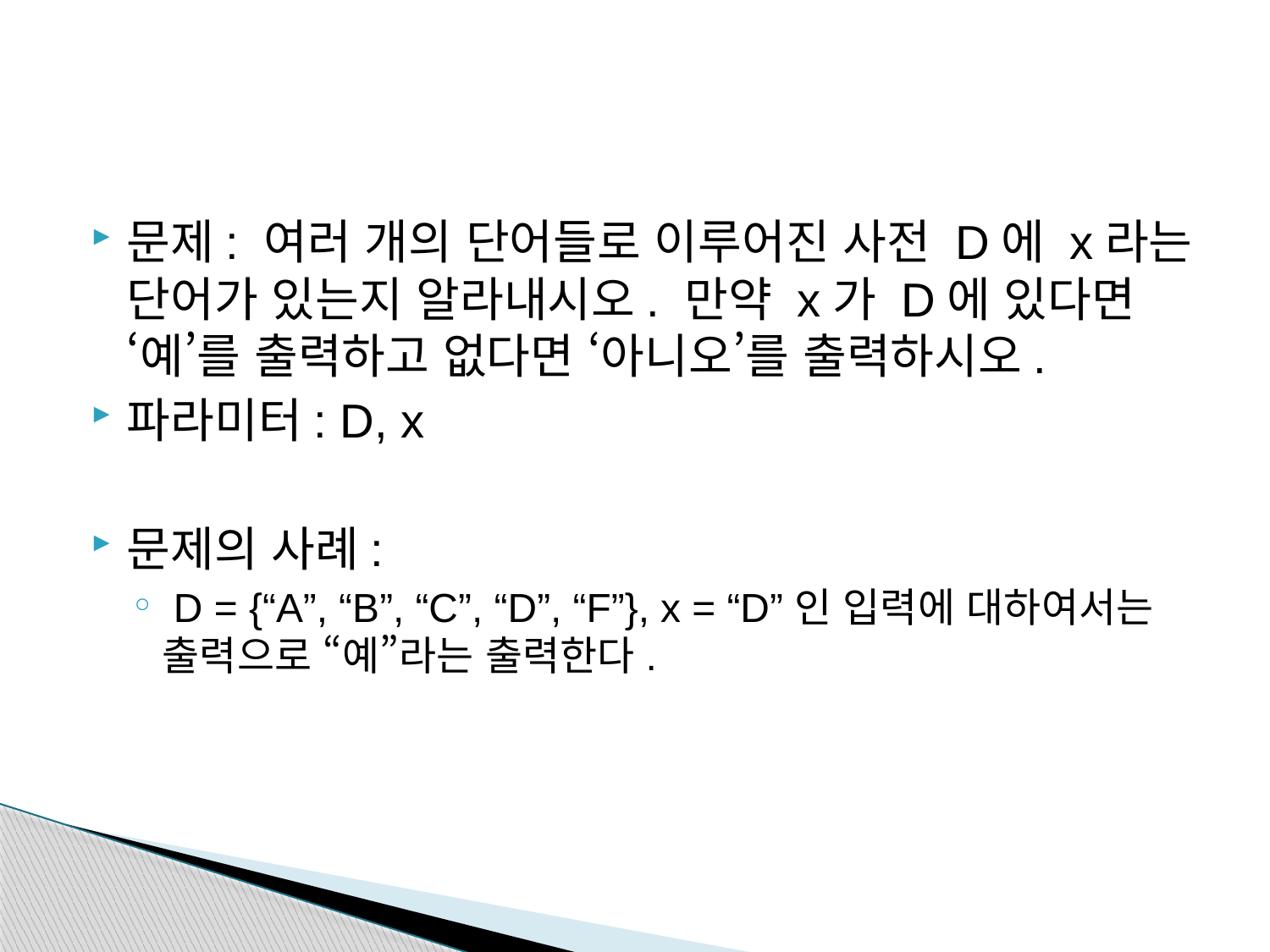

#
문제: 여러 개의 단어들로 이루어진 사전 D에 x라는 단어가 있는지 알라내시오. 만약 x가 D에 있다면 ‘예’를 출력하고 없다면 ‘아니오’를 출력하시오.
파라미터: D, x

문제의 사례:
 D = {“A”, “B”, “C”, “D”, “F”}, x = “D”인 입력에 대하여서는 출력으로 “예”라는 출력한다.